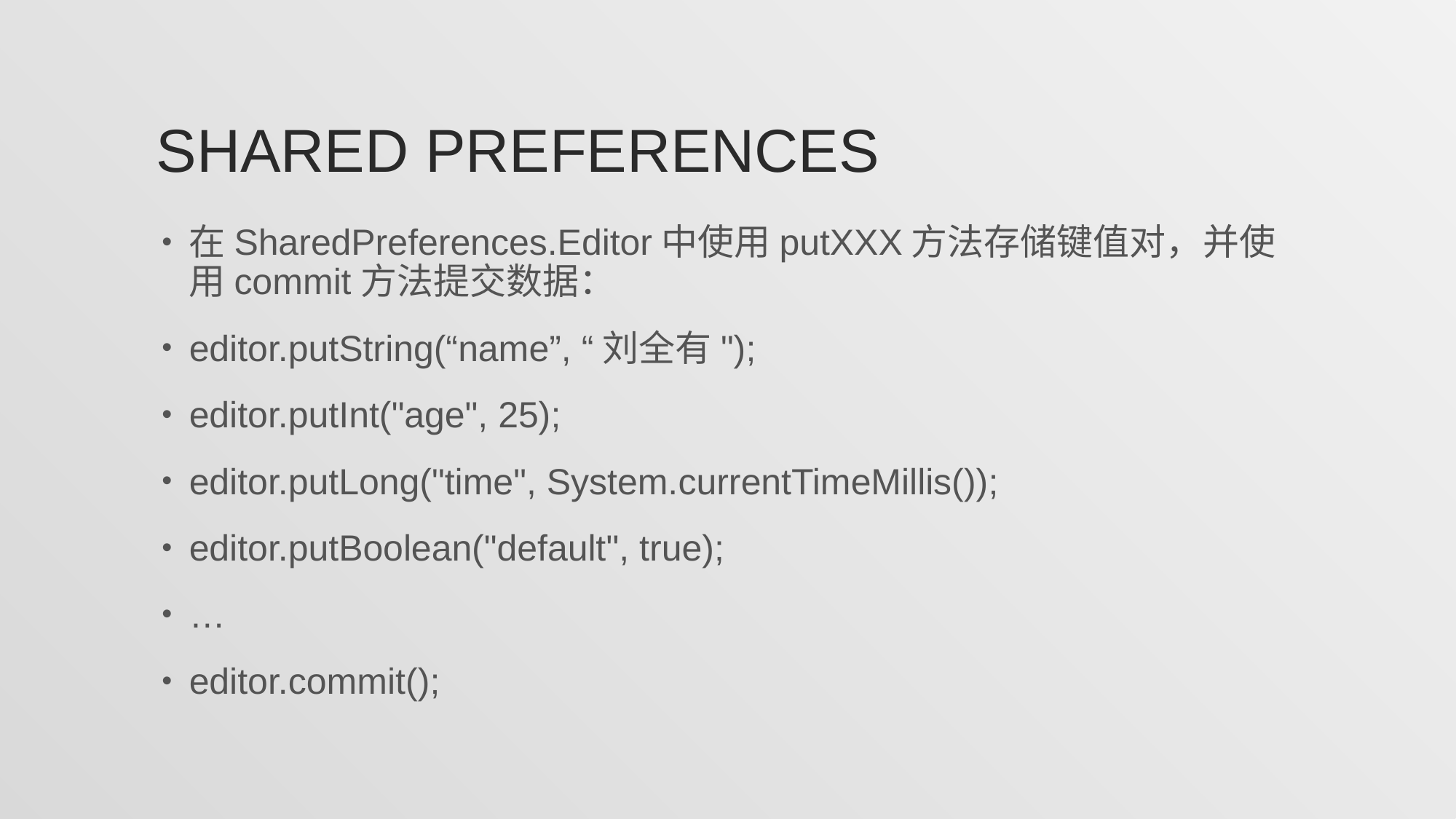

# Shared preferences
在SharedPreferences.Editor中使用putXXX方法存储键值对，并使用commit方法提交数据：
editor.putString(“name”, “刘全有");
editor.putInt("age", 25);
editor.putLong("time", System.currentTimeMillis());
editor.putBoolean("default", true);
…
editor.commit();